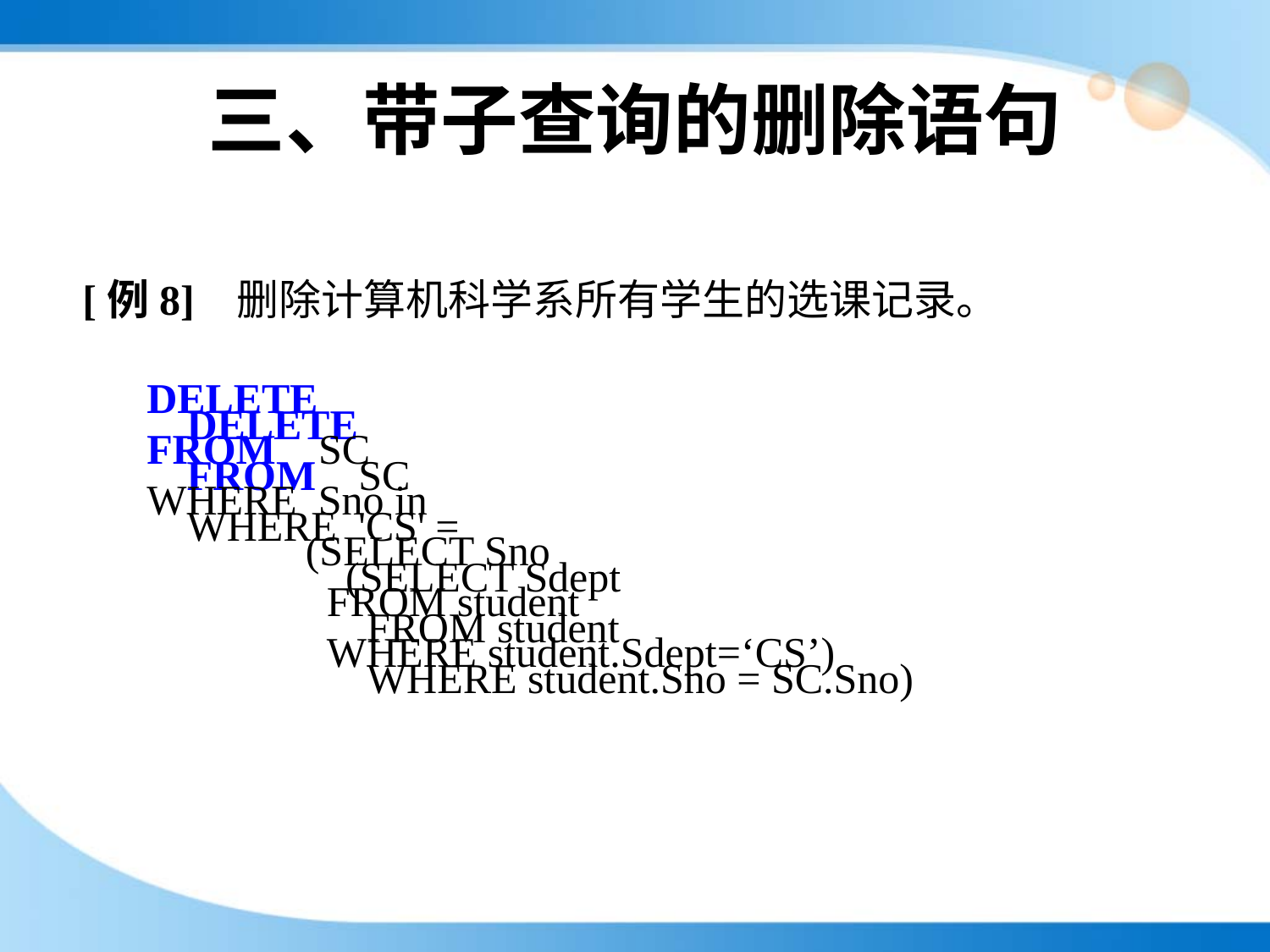

# 三、带子查询的删除语句
[例8]   删除计算机科学系所有学生的选课记录。
DELETE
FROM    SC
WHERE  Sno in
               (SELECT Sno
                 FROM student
                 WHERE student.Sdept=‘CS’)
DELETE
FROM    SC
WHERE  'CS' =
               (SELECT Sdept
                 FROM student
                 WHERE student.Sno = SC.Sno)